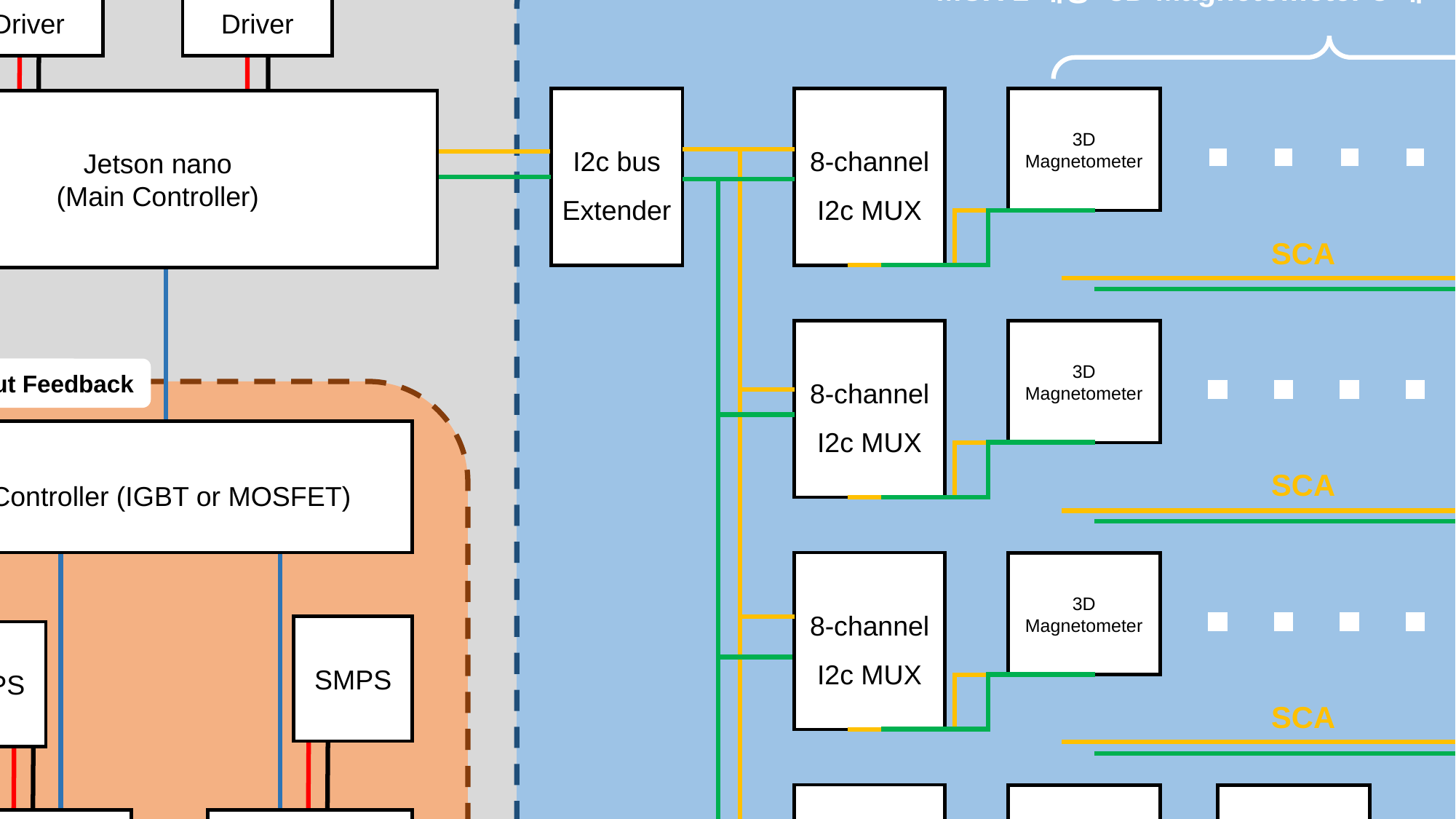

X-axis moving
Y-axis moving
DC
Motor
DC
Motor

Input Sensing
Motor
Driver
Motor
Driver

MUX 1개당 3D Magnetometer 8개 → 총 25개 연결 예정
I2c bus
Extender
8-channel
I2c MUX
3D
Magnetometer
3D
Magnetometer
Jetson nano
(Main Controller)

SCA
SDA
8-channel
I2c MUX
3D
Magnetometer
3D
Magnetometer
Output Feedback

Controller (IGBT or MOSFET)
SCA
SDA
8-channel
I2c MUX
3D
Magnetometer
3D
Magnetometer

SMPS
SMPS
SCA
SDA
8-channel
I2c MUX
적외선 센서
3D
Magnetometer
Induction
Heating
Module
Electromagnet
SDA
SCA

Thermal Feedback
Force Feedback
Vibration Feedback